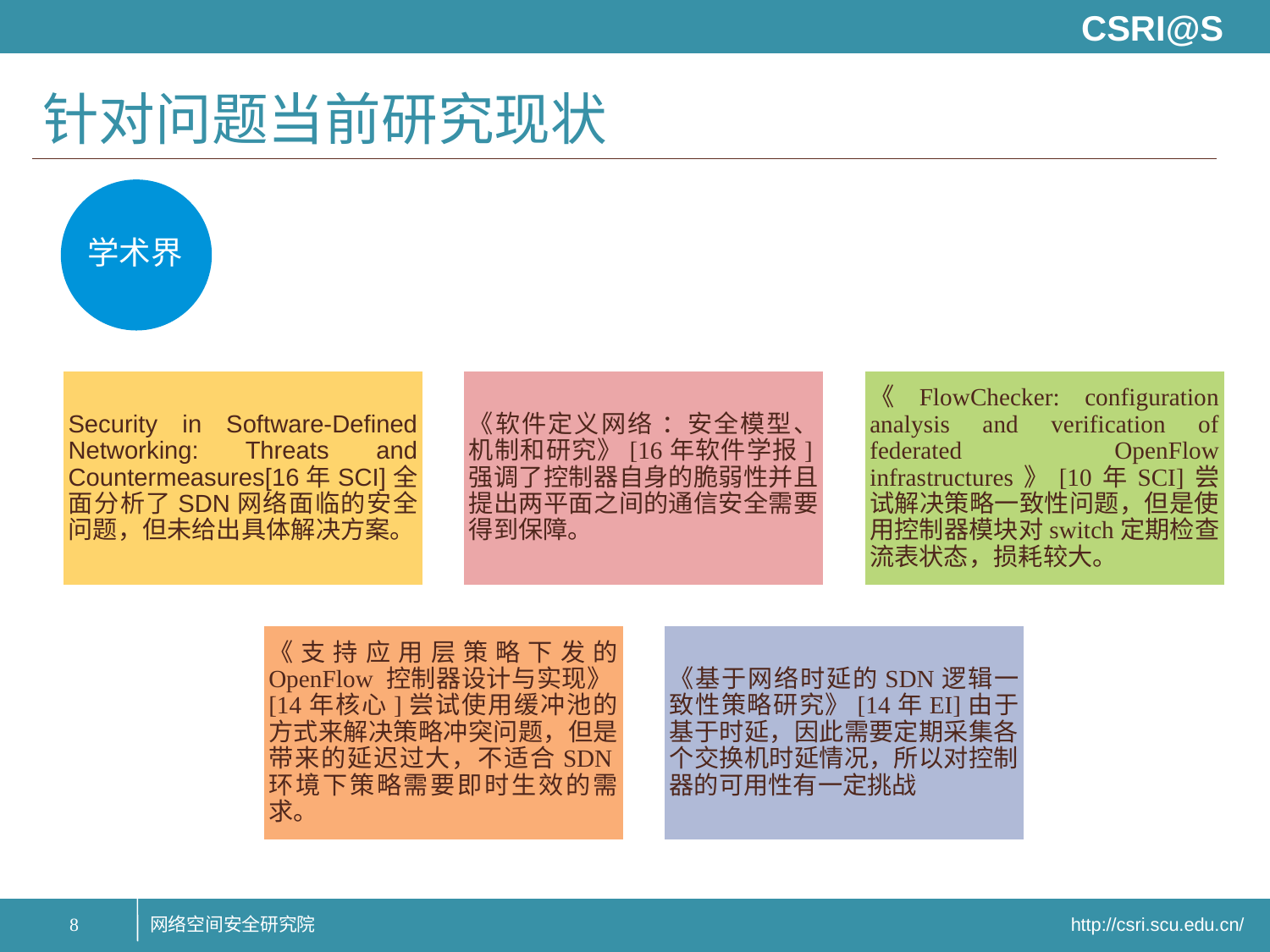

# 针对问题当前研究现状

学术界
Security in Software-Defined Networking: Threats and Countermeasures[16年SCI]全面分析了SDN网络面临的安全问题，但未给出具体解决方案。
《软件定义网络 ：安全模型、机制和研究》[16年软件学报]强调了控制器自身的脆弱性并且提出两平面之间的通信安全需要得到保障。
《FlowChecker: configuration analysis and verification of federated OpenFlow infrastructures》[10年SCI]尝试解决策略一致性问题，但是使用控制器模块对switch定期检查流表状态，损耗较大。
《支持应用层策略下发的 OpenFlow 控制器设计与实现》[14年核心]尝试使用缓冲池的方式来解决策略冲突问题，但是带来的延迟过大，不适合SDN环境下策略需要即时生效的需求。
《基于网络时延的SDN逻辑一致性策略研究》[14年EI]由于基于时延，因此需要定期采集各个交换机时延情况，所以对控制器的可用性有一定挑战
开源界
8